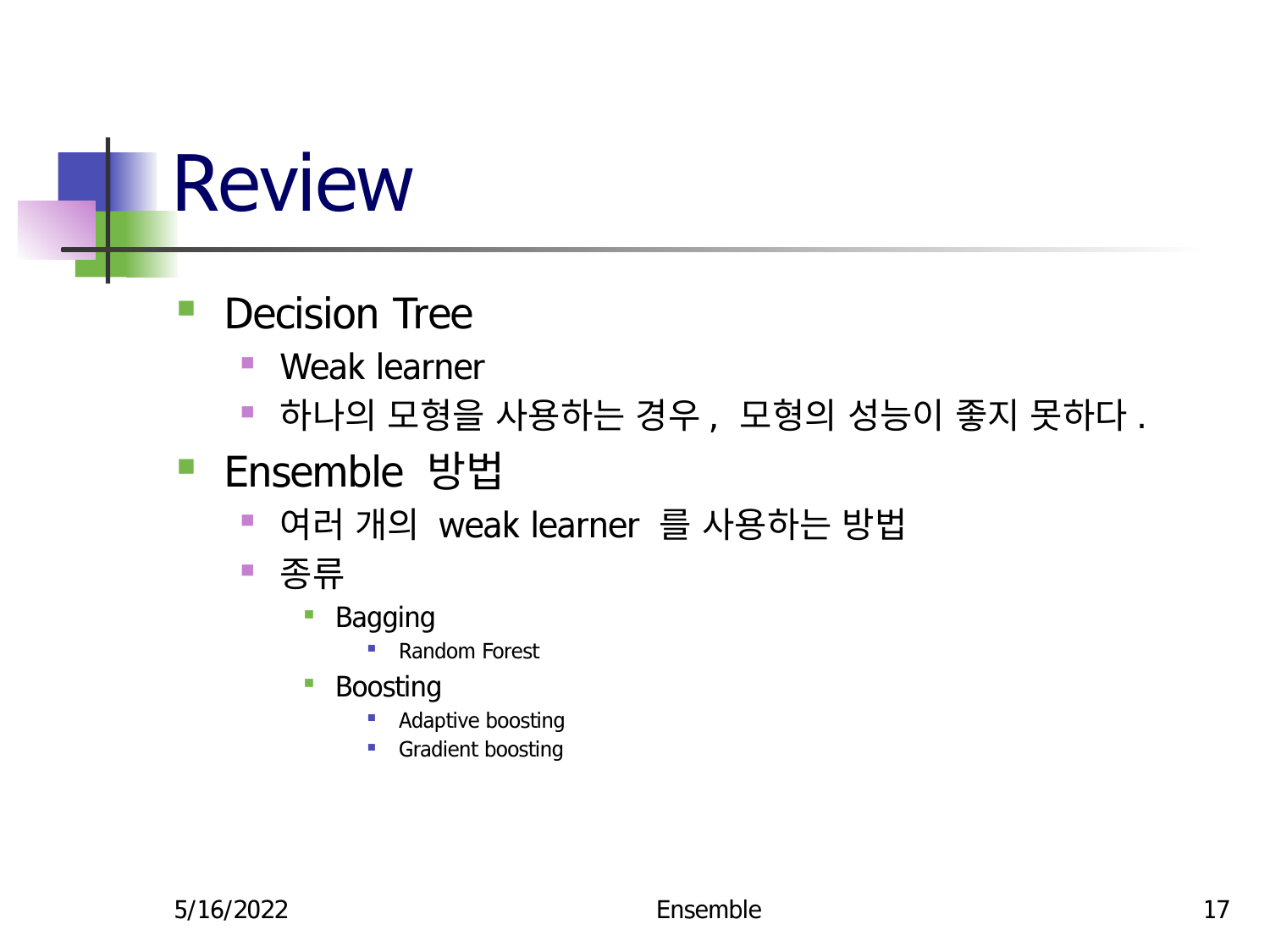

# Review
Decision Tree
Weak learner
하나의 모형을 사용하는 경우, 모형의 성능이 좋지 못하다.
Ensemble 방법
여러 개의 weak learner 를 사용하는 방법
종류
Bagging
Random Forest
Boosting
Adaptive boosting
Gradient boosting
5/16/2022
Ensemble
17